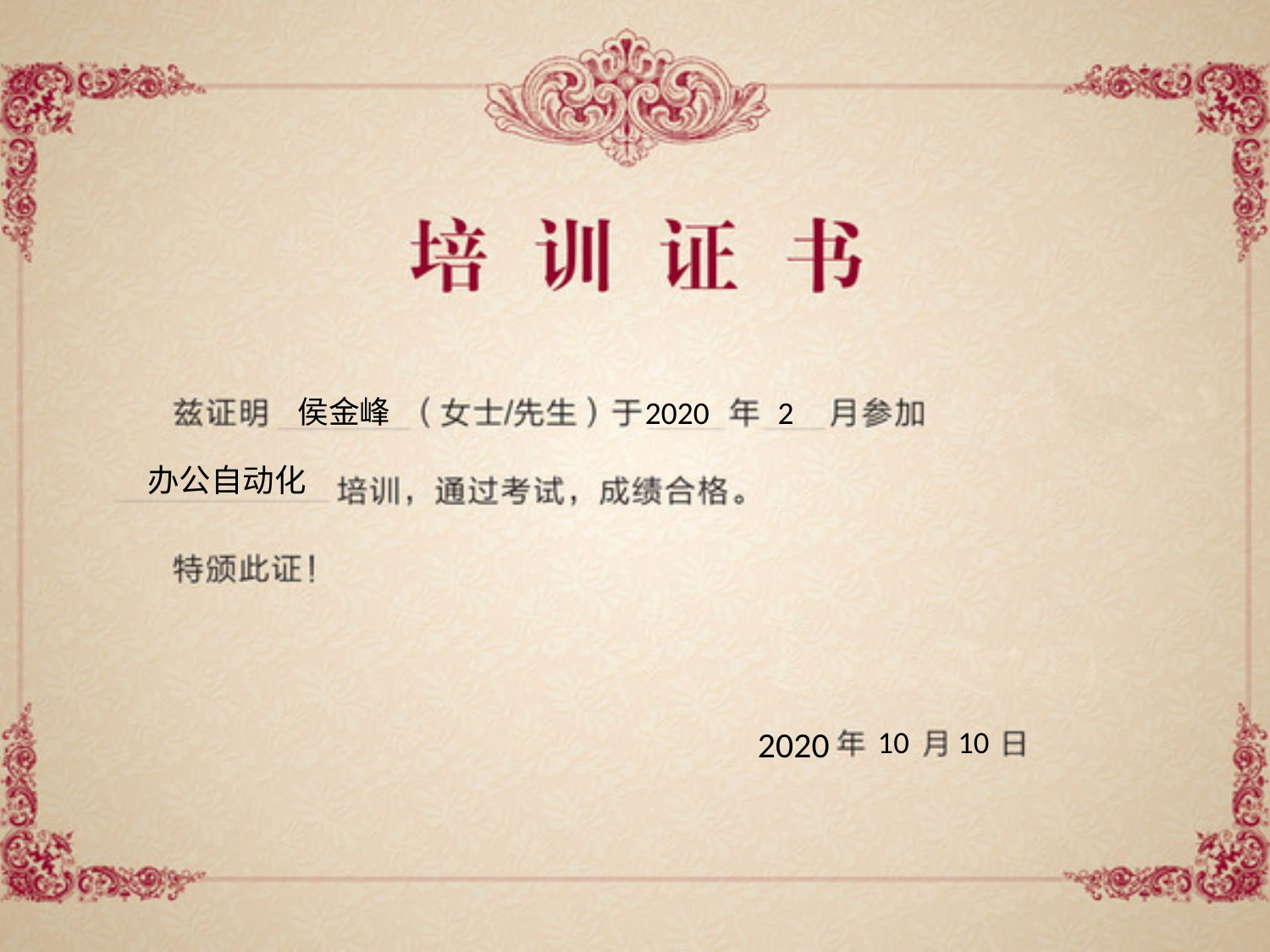

侯金峰
2020
2
办公自动化
2020
10
10